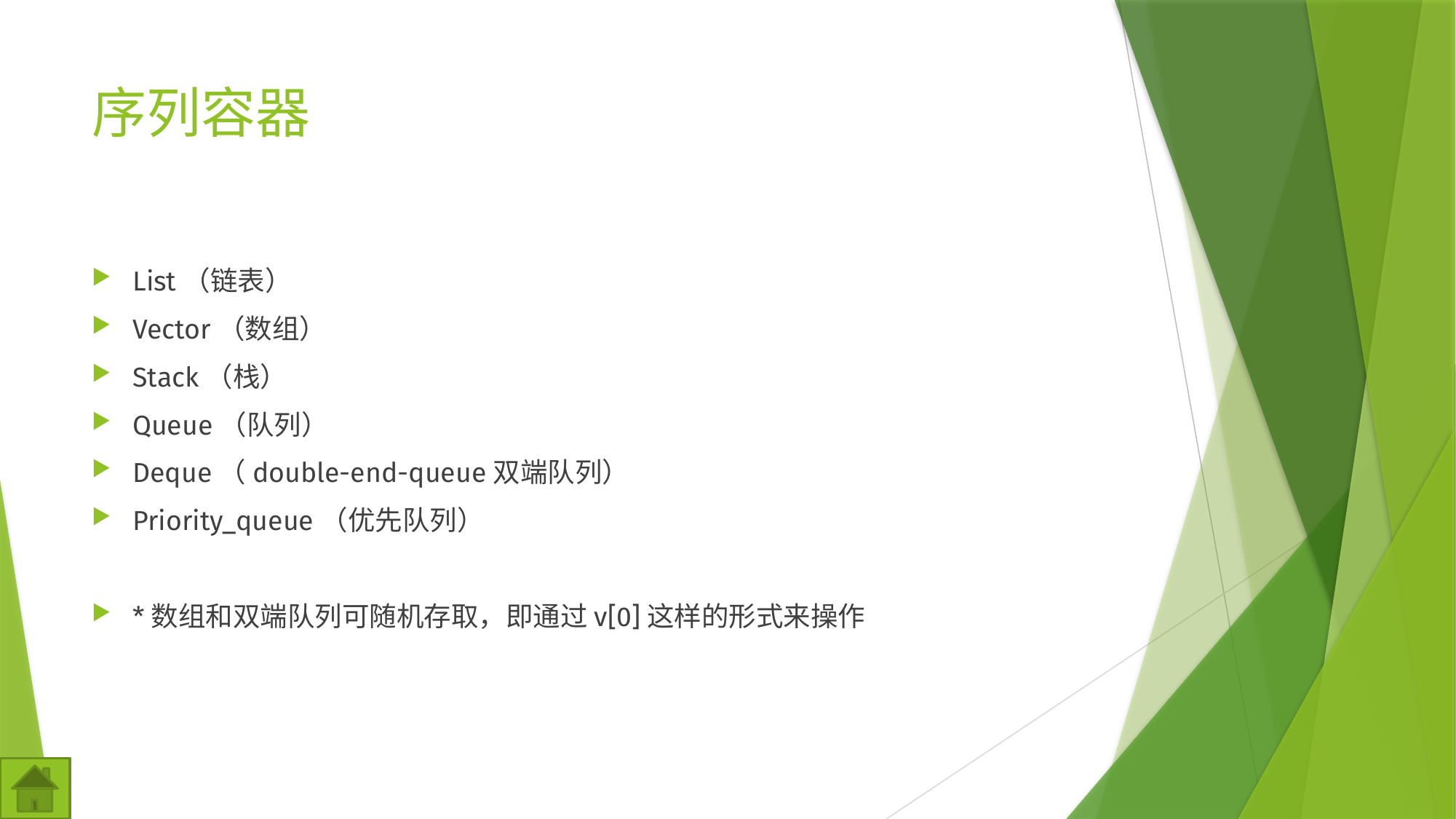

# 序列容器
List（链表）
Vector（数组）
Stack（栈）
Queue（队列）
Deque（double-end-queue双端队列）
Priority_queue（优先队列）

*数组和双端队列可随机存取，即通过v[0]这样的形式来操作